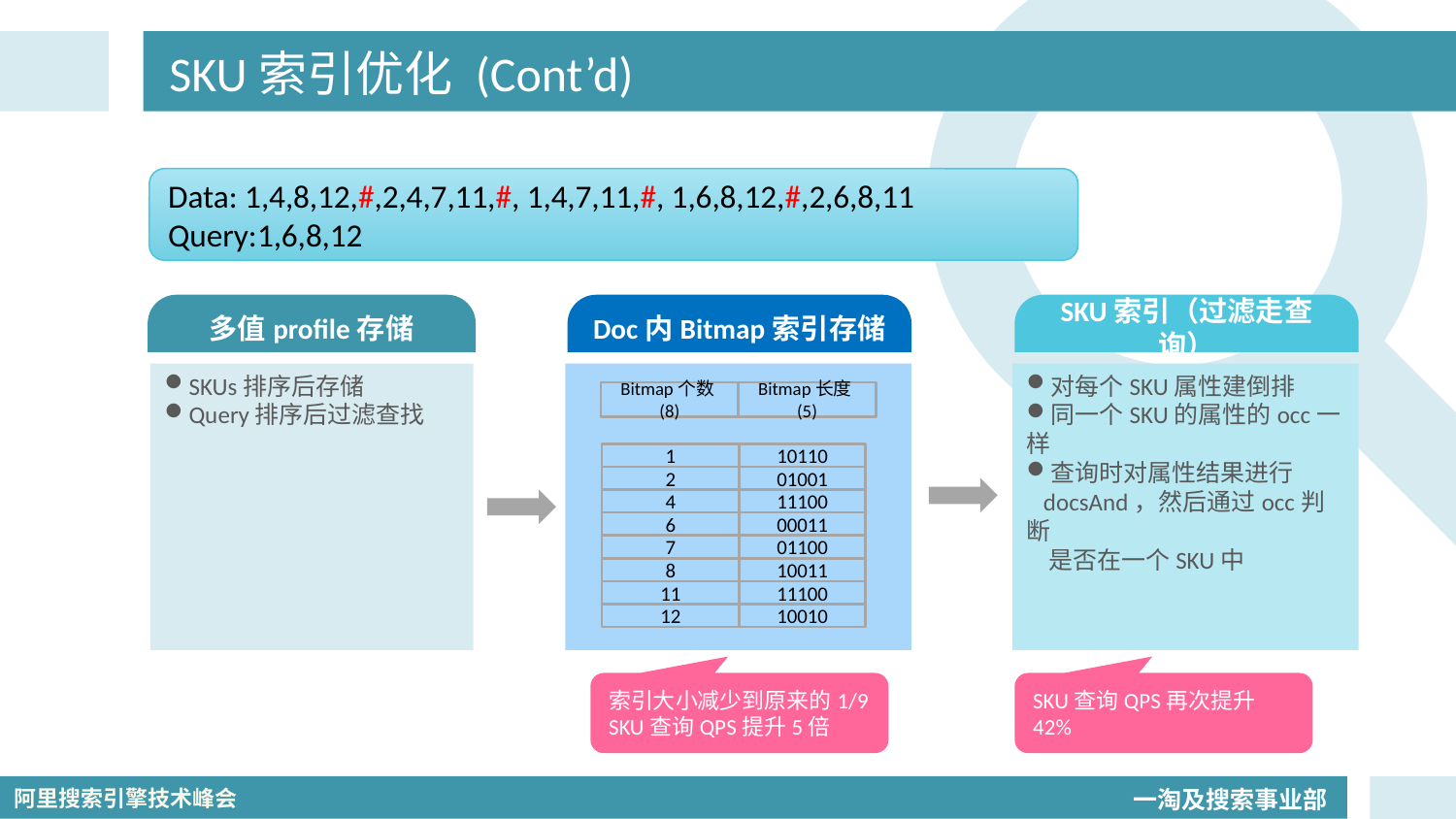

# SKU索引优化 (Cont’d)

Data: 1,4,8,12,#,2,4,7,11,#, 1,4,7,11,#, 1,6,8,12,#,2,6,8,11
Query:1,6,8,12
多值profile存储
Doc内Bitmap索引存储
SKU索引（过滤走查询）
SKUs排序后存储
Query排序后过滤查找

对每个SKU属性建倒排
同一个SKU的属性的occ一样
查询时对属性结果进行
   docsAnd，然后通过occ判断
   是否在一个SKU中
Bitmap个数(8)
Bitmap长度(5)
1
10110
2
01001

4
11100
6
00011
7
01100
8
10011
11
11100
12
10010
索引大小减少到原来的1/9
SKU查询QPS提升5倍
SKU查询QPS再次提升42%